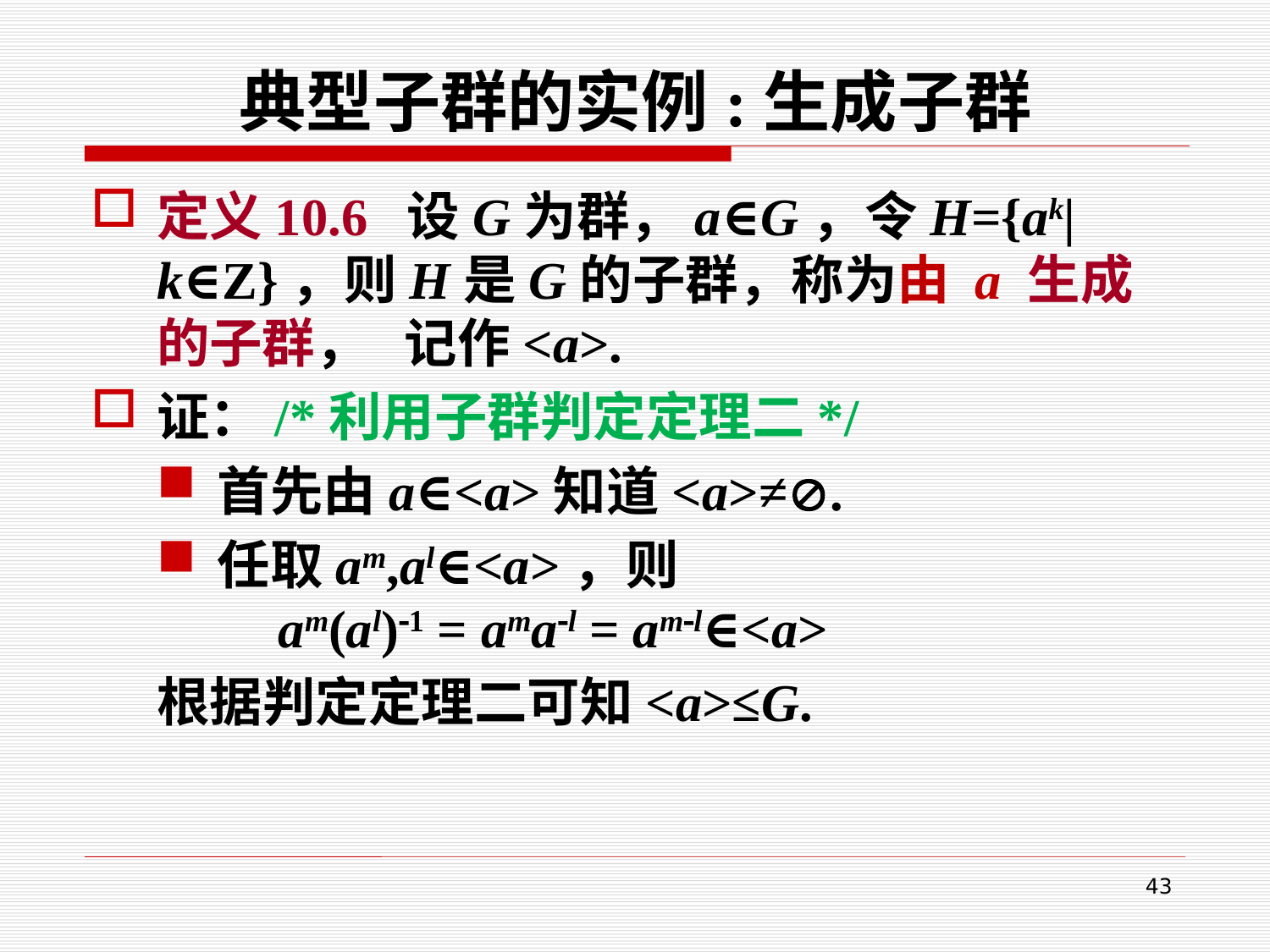

# 典型子群的实例:生成子群
定义10.6  设G为群，a∈G，令H={ak| k∈Z}，则H是G的子群，称为由 a 生成的子群，   记作<a>.
证：/*利用子群判定定理二*/
首先由a∈<a>知道<a>≠∅.
任取am,al∈<a>，则
    am(al)−1 = ama−l = am−l∈<a>
根据判定定理二可知<a>≤G.

43